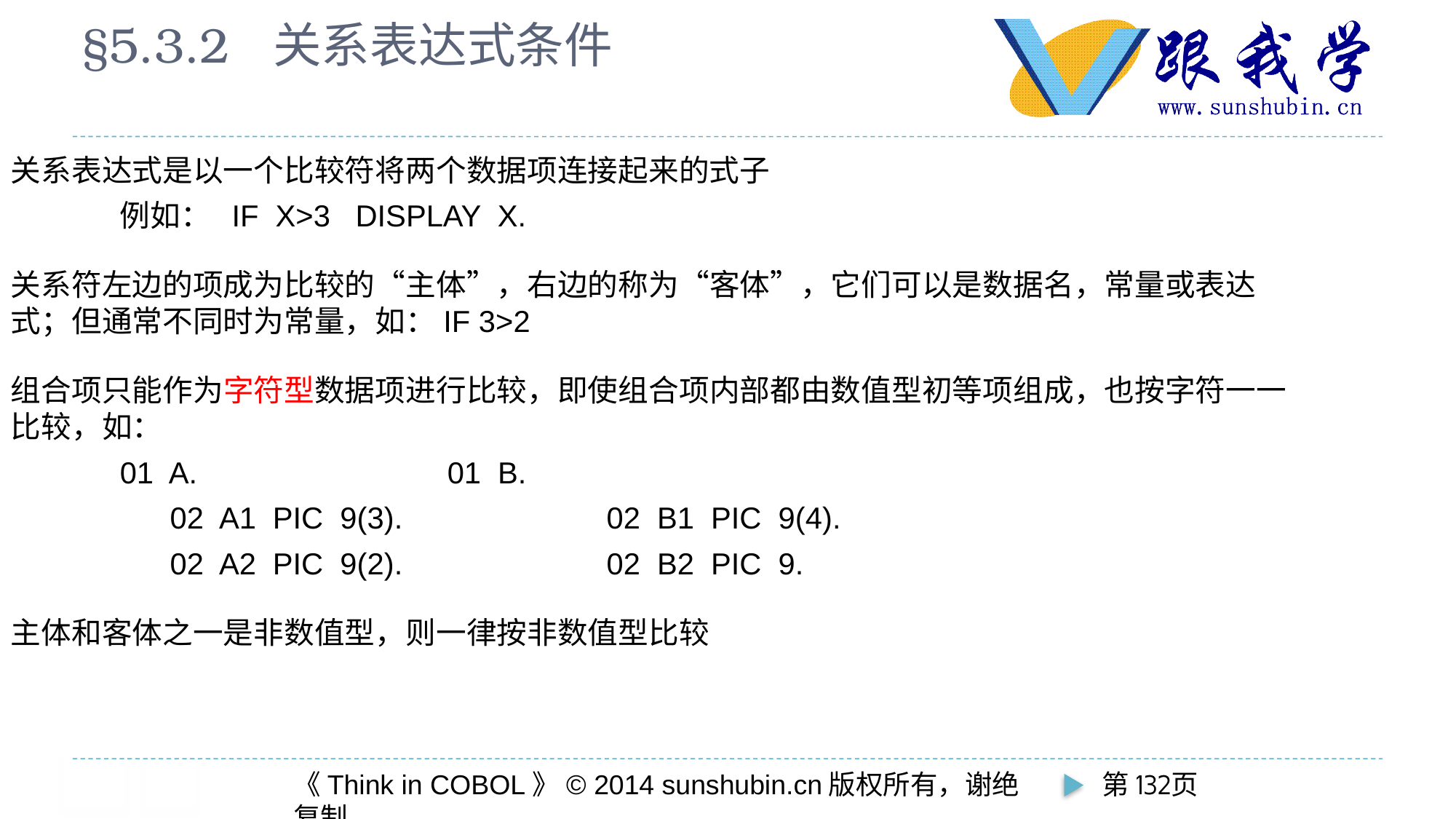

# §5.3.2  关系表达式条件
关系表达式是以一个比较符将两个数据项连接起来的式子
	例如：  IF  X>3   DISPLAY  X.

关系符左边的项成为比较的“主体”，右边的称为“客体”，它们可以是数据名，常量或表达式；但通常不同时为常量，如：IF 3>2

组合项只能作为字符型数据项进行比较，即使组合项内部都由数值型初等项组成，也按字符一一比较，如：
	01  A.			01  B.
	      02  A1  PIC  9(3).		      02  B1  PIC  9(4).
	      02  A2  PIC  9(2).		      02  B2  PIC  9.

主体和客体之一是非数值型，则一律按非数值型比较